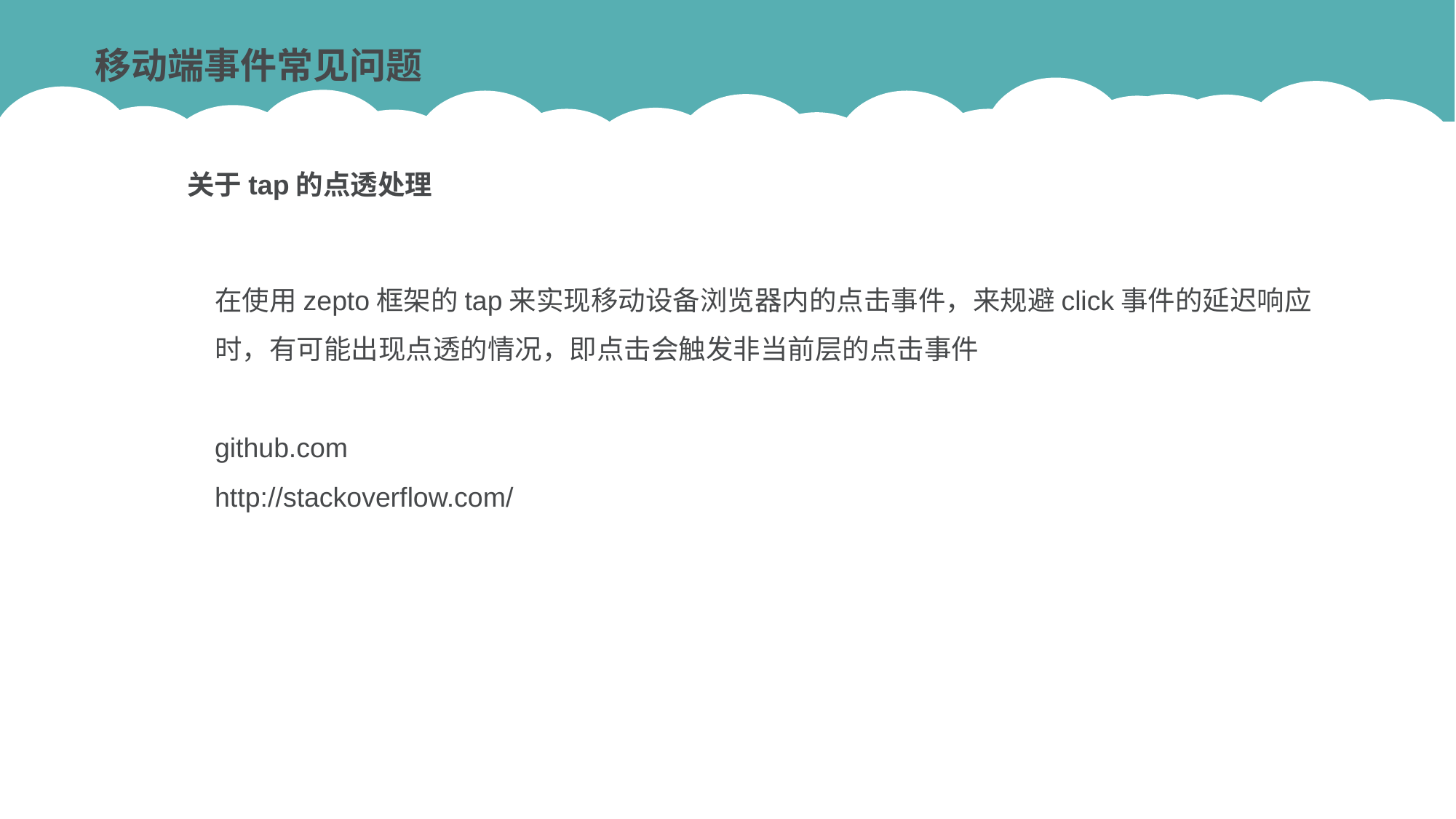

移动端事件常见问题
关于tap的点透处理
在使用zepto框架的tap来实现移动设备浏览器内的点击事件，来规避click事件的延迟响应时，有可能出现点透的情况，即点击会触发非当前层的点击事件

github.com
http://stackoverflow.com/